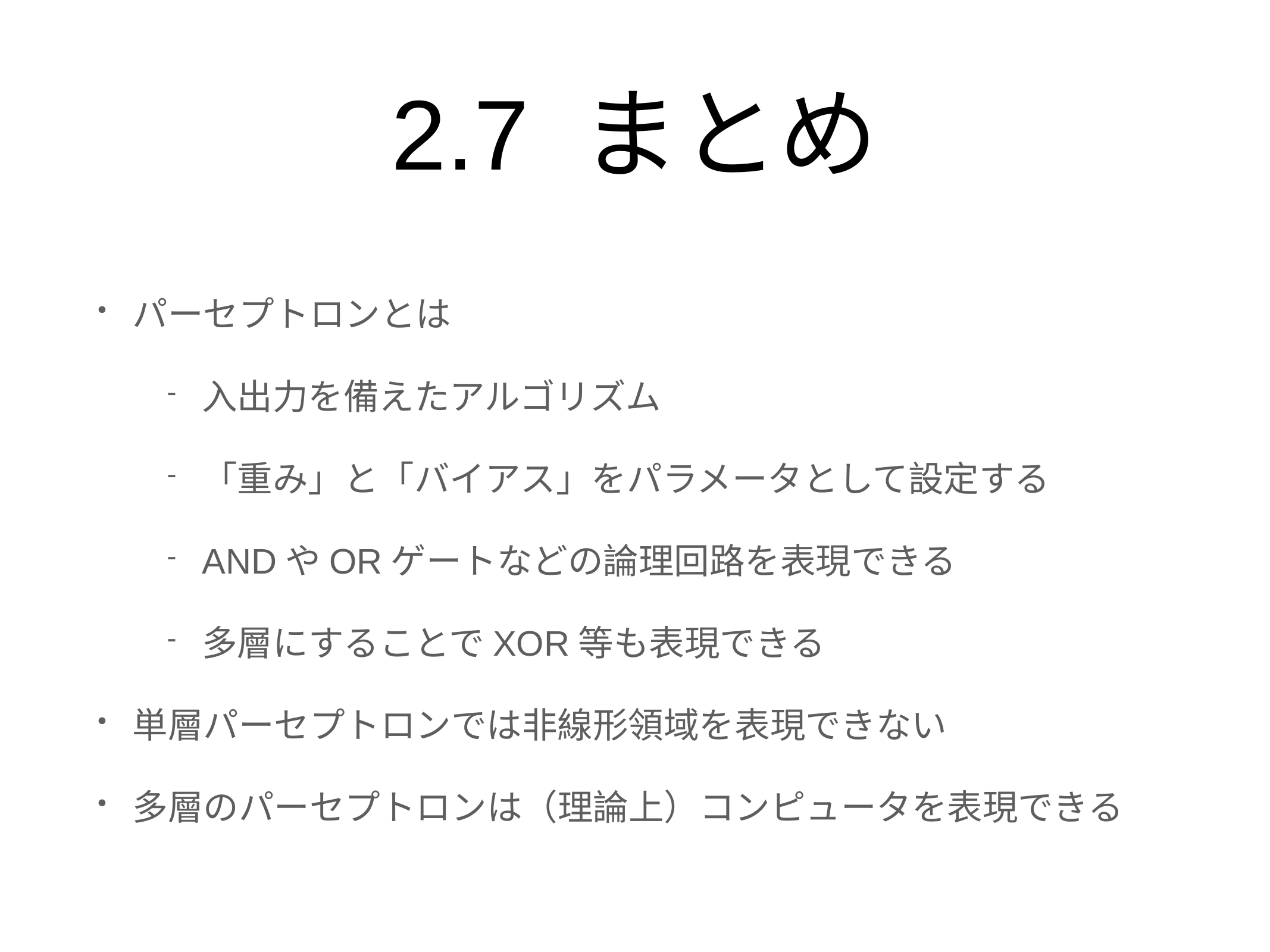

# 2.7 まとめ
パーセプトロンとは
入出力を備えたアルゴリズム
「重み」と「バイアス」をパラメータとして設定する
ANDやORゲートなどの論理回路を表現できる
多層にすることでXOR等も表現できる
単層パーセプトロンでは非線形領域を表現できない
多層のパーセプトロンは（理論上）コンピュータを表現できる
16